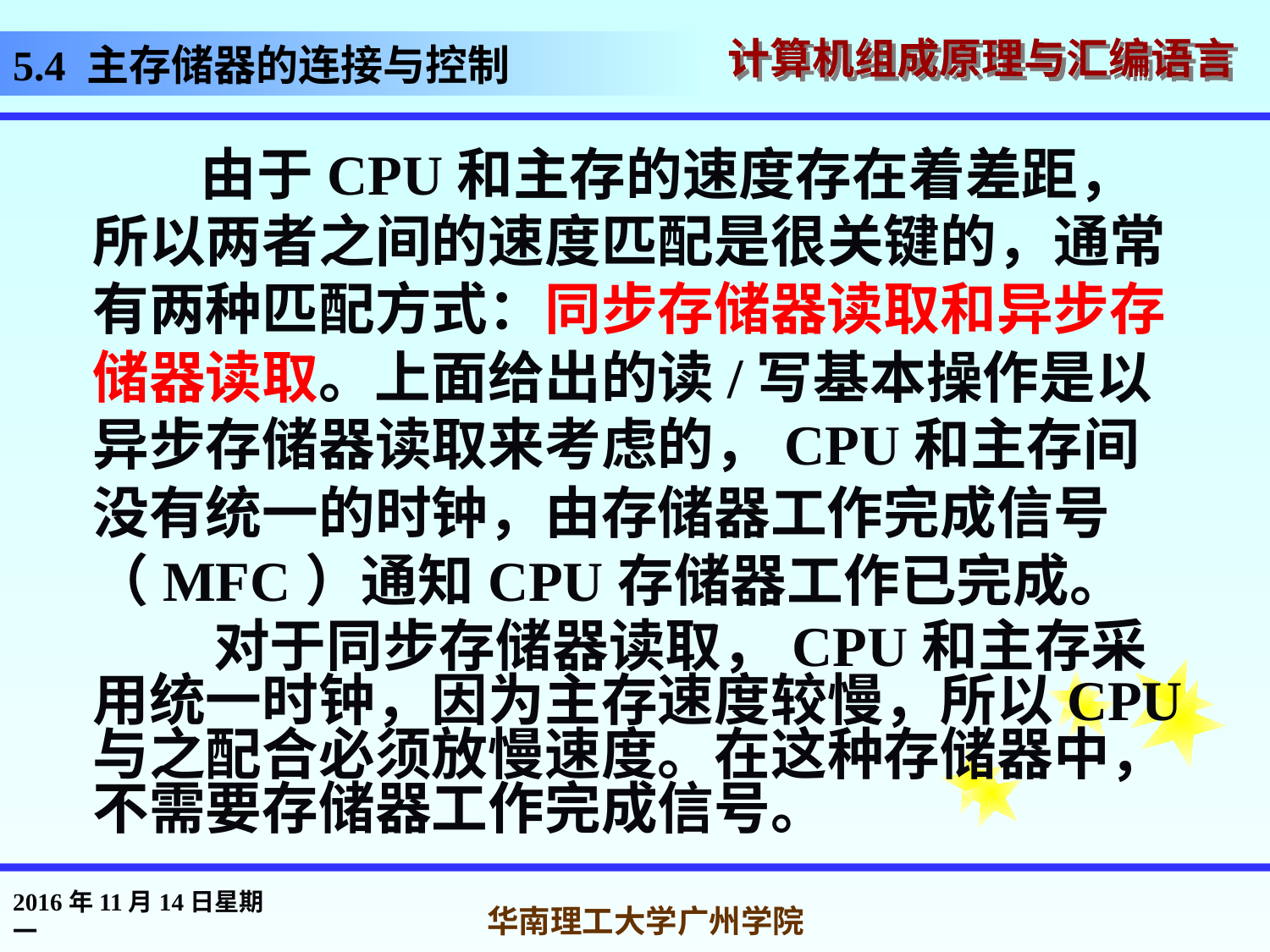

# 5.4 主存储器的连接与控制
           由于CPU和主存的速度存在着差距，所以两者之间的速度匹配是很关键的，通常有两种匹配方式：同步存储器读取和异步存储器读取。上面给出的读/写基本操作是以异步存储器读取来考虑的，CPU和主存间没有统一的时钟，由存储器工作完成信号（MFC）通知CPU存储器工作已完成。
            对于同步存储器读取，CPU和主存采用统一时钟，因为主存速度较慢，所以CPU与之配合必须放慢速度。在这种存储器中，不需要存储器工作完成信号。
2016年11月14日星期一
华南理工大学广州学院